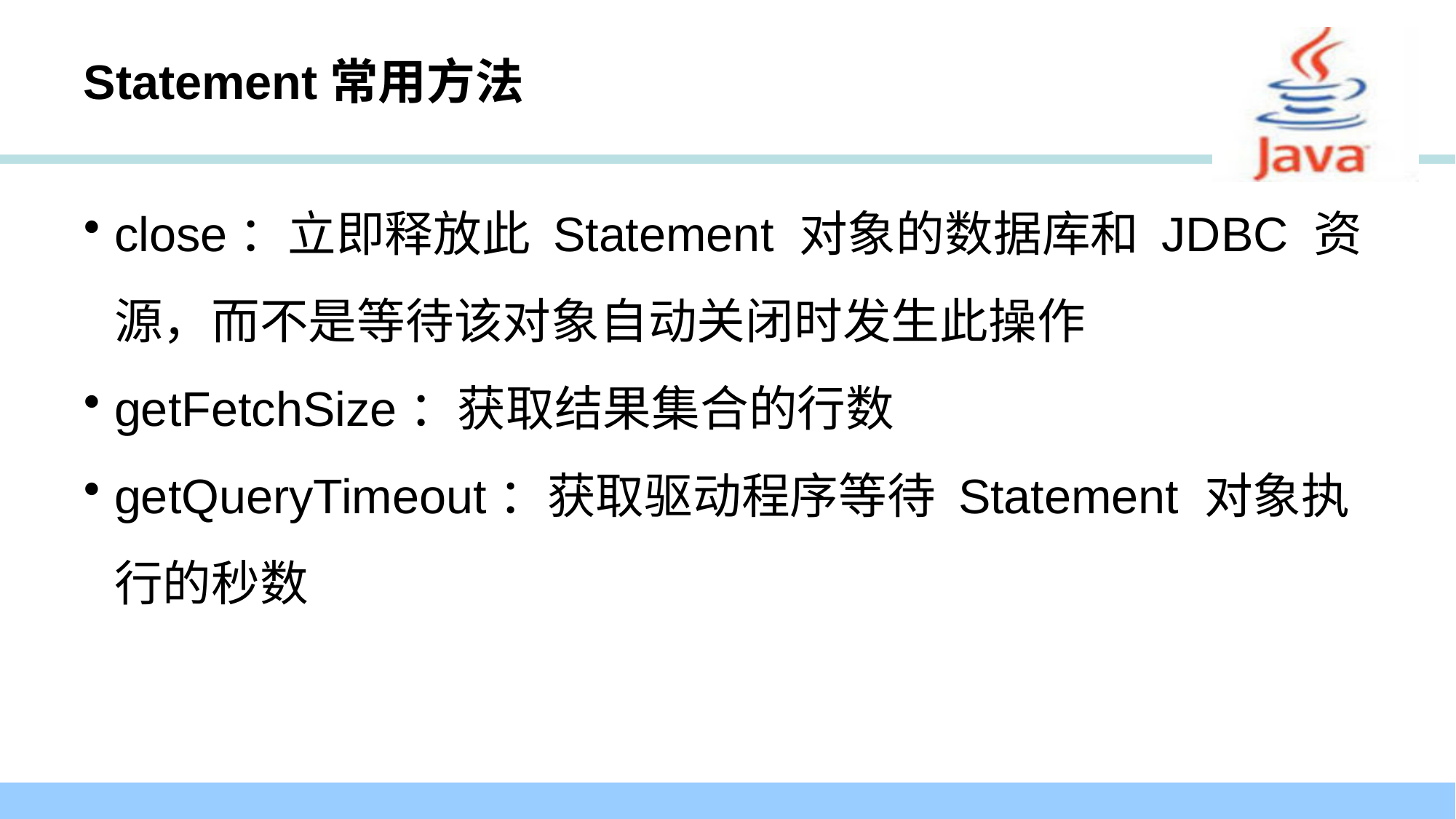

# Statement常用方法
close：立即释放此 Statement 对象的数据库和 JDBC 资源，而不是等待该对象自动关闭时发生此操作
getFetchSize：获取结果集合的行数
getQueryTimeout：获取驱动程序等待 Statement 对象执行的秒数